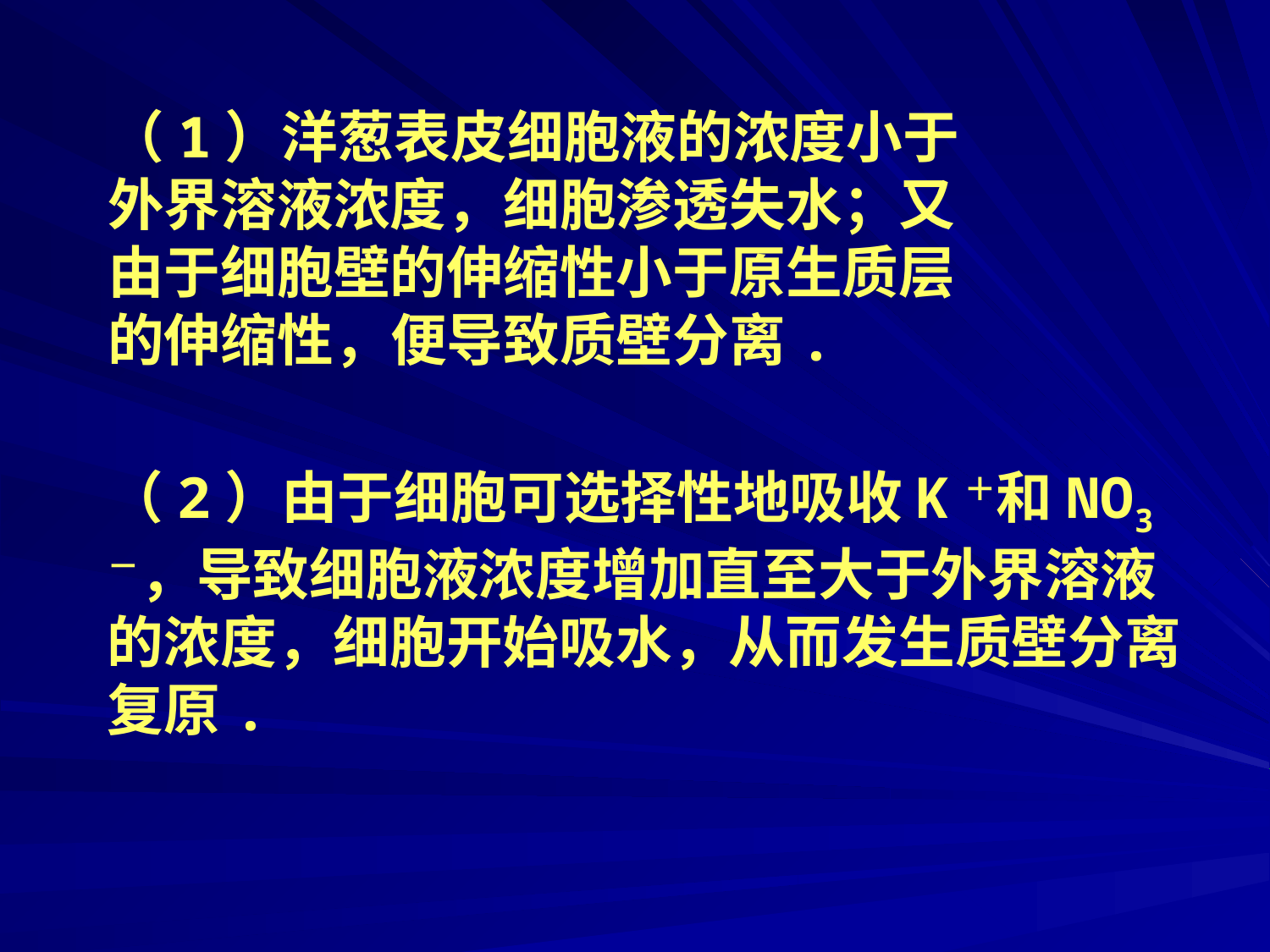

（1）洋葱表皮细胞液的浓度小于外界溶液浓度，细胞渗透失水；又由于细胞壁的伸缩性小于原生质层的伸缩性，便导致质壁分离.
（2）由于细胞可选择性地吸收K＋和NO3－，导致细胞液浓度增加直至大于外界溶液的浓度，细胞开始吸水，从而发生质壁分离复原.